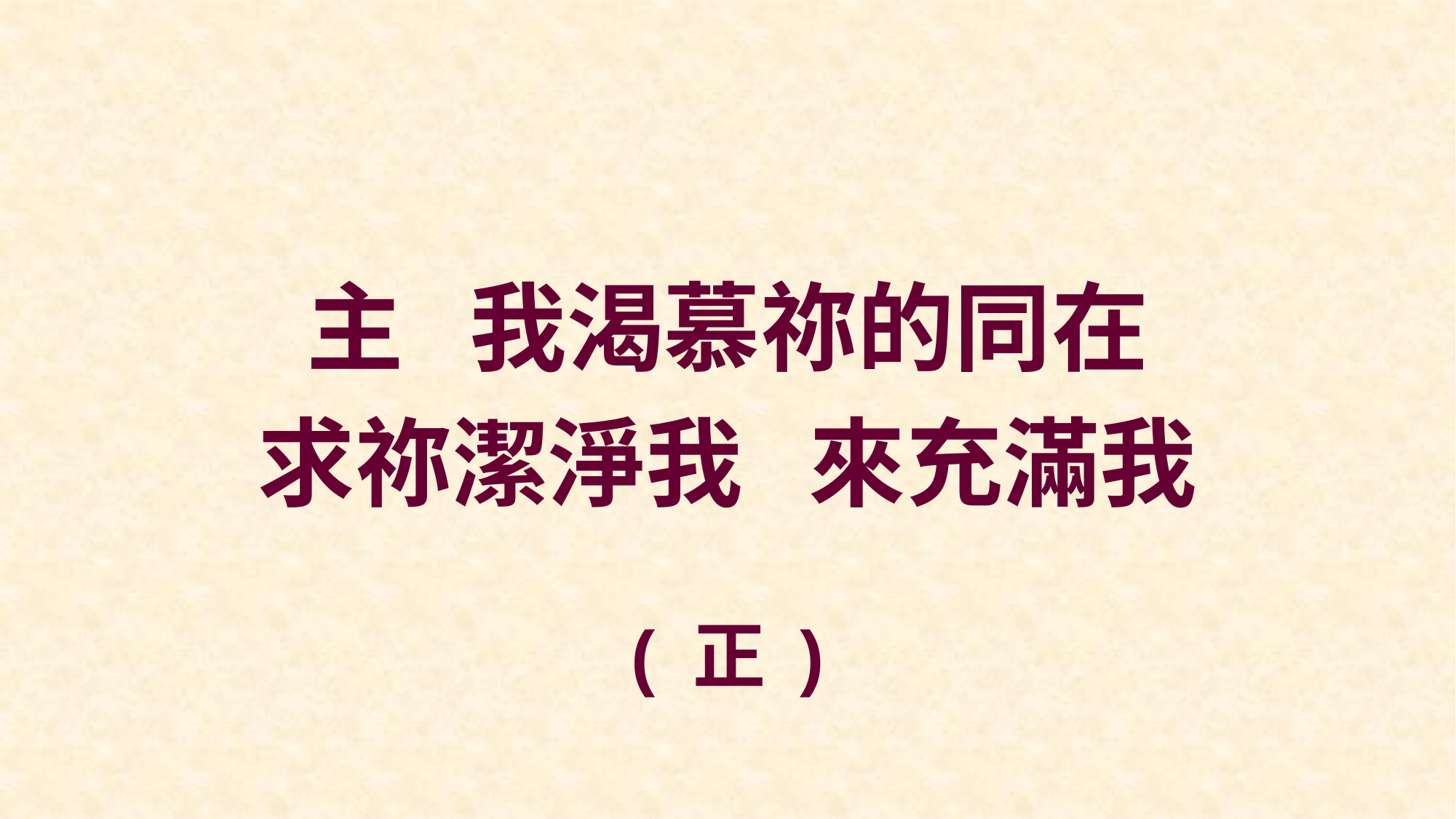

主   我渴慕祢的同在
求祢潔淨我   來充滿我
( 正 )